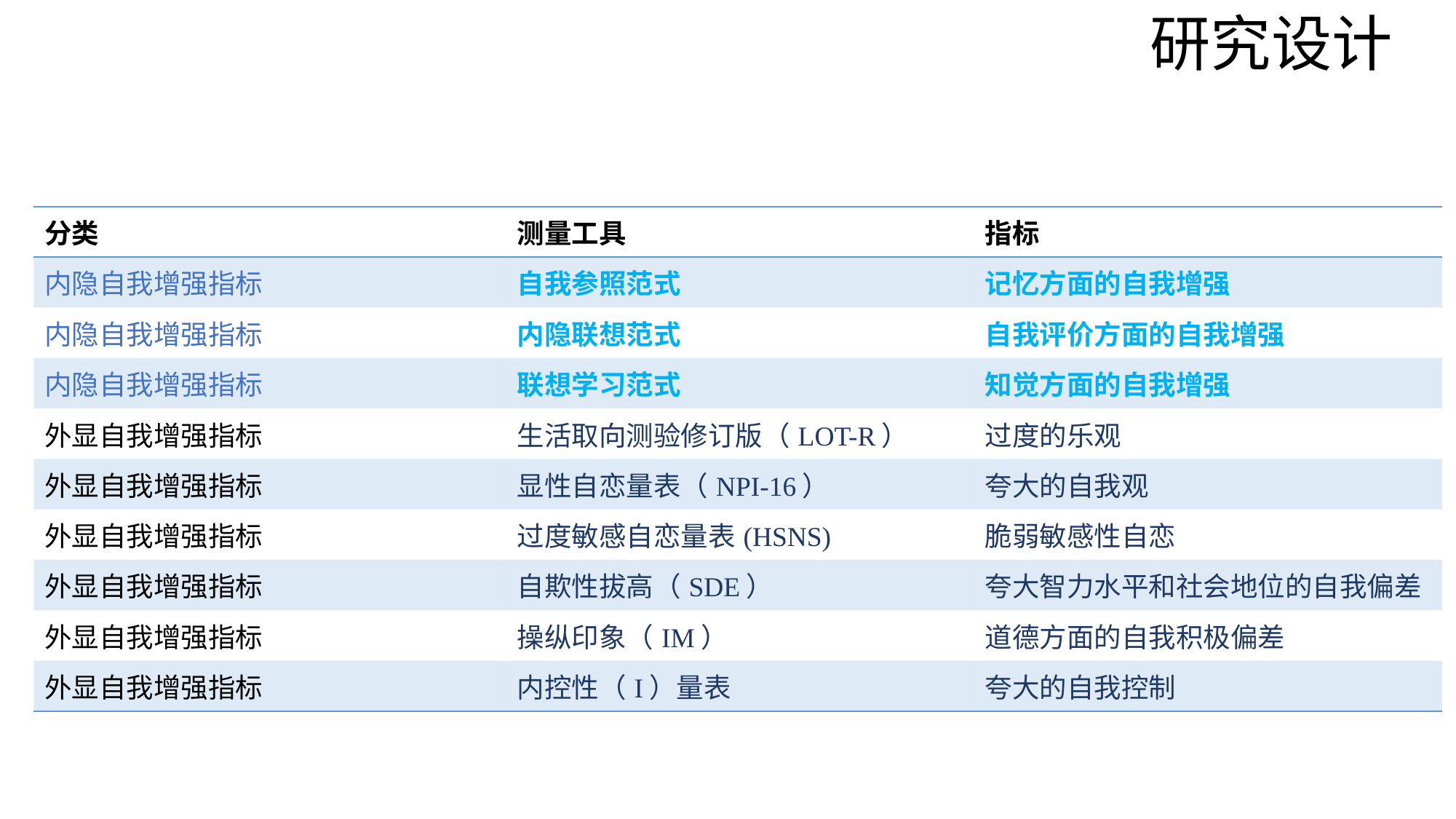

研究设计
| 分类 | 测量工具 | 指标 |
| --- | --- | --- |
| 内隐自我增强指标 | 自我参照范式 | 记忆方面的自我增强 |
| 内隐自我增强指标 | 内隐联想范式 | 自我评价方面的自我增强 |
| 内隐自我增强指标 | 联想学习范式 | 知觉方面的自我增强 |
| 外显自我增强指标 | 生活取向测验修订版（LOT-R） | 过度的乐观 |
| 外显自我增强指标 | 显性自恋量表（NPI-16） | 夸大的自我观 |
| 外显自我增强指标 | 过度敏感自恋量表(HSNS) | 脆弱敏感性自恋 |
| 外显自我增强指标 | 自欺性拔高（SDE） | 夸大智力水平和社会地位的自我偏差 |
| 外显自我增强指标 | 操纵印象（IM） | 道德方面的自我积极偏差 |
| 外显自我增强指标 | 内控性（I）量表 | 夸大的自我控制 |